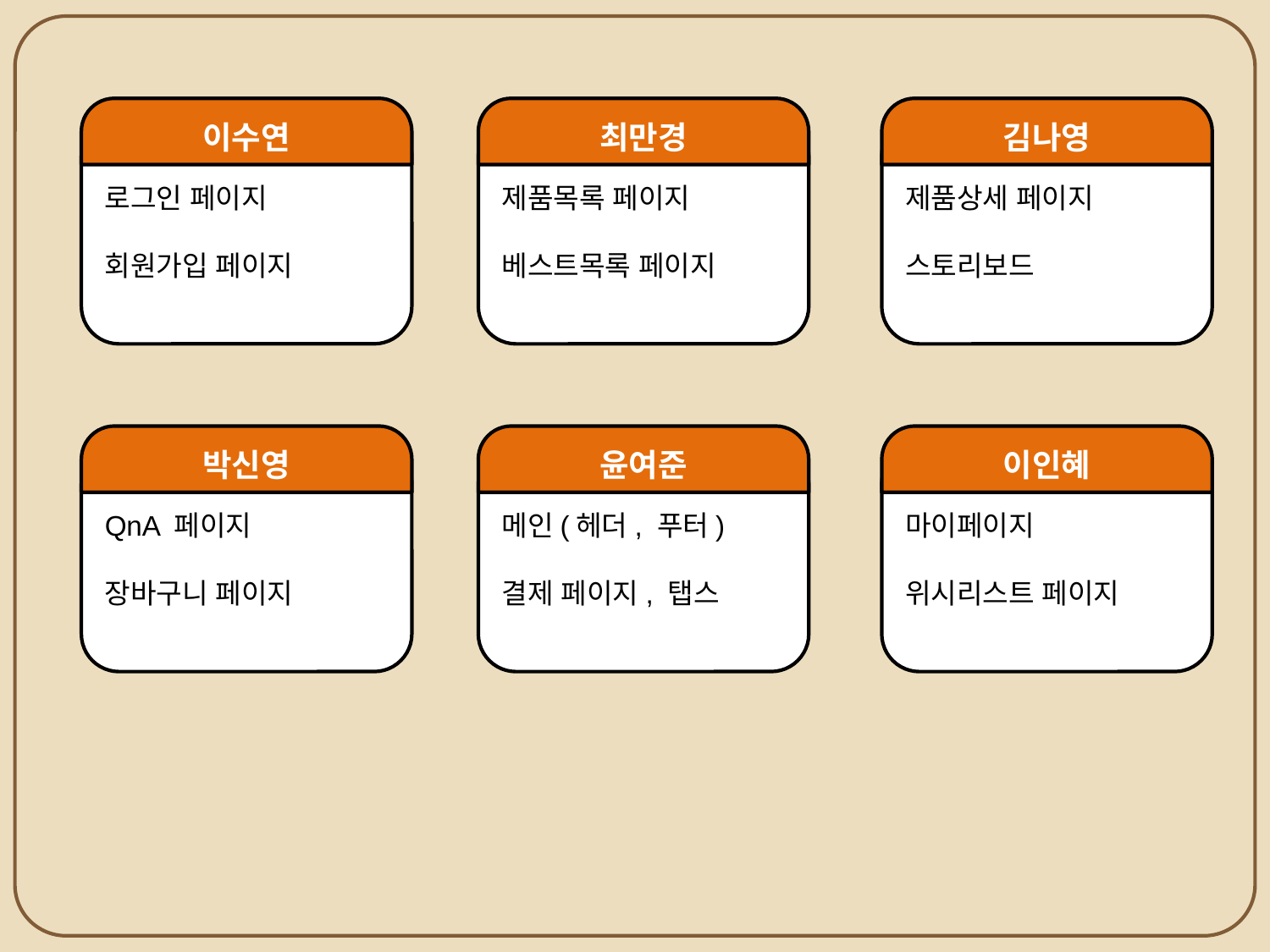

이수연
로그인 페이지
회원가입 페이지
최만경
제품목록 페이지
베스트목록 페이지
김나영
제품상세 페이지
스토리보드
박신영
QnA 페이지
장바구니 페이지
윤여준
메인(헤더, 푸터)
결제 페이지, 탭스
이인혜
마이페이지
위시리스트 페이지